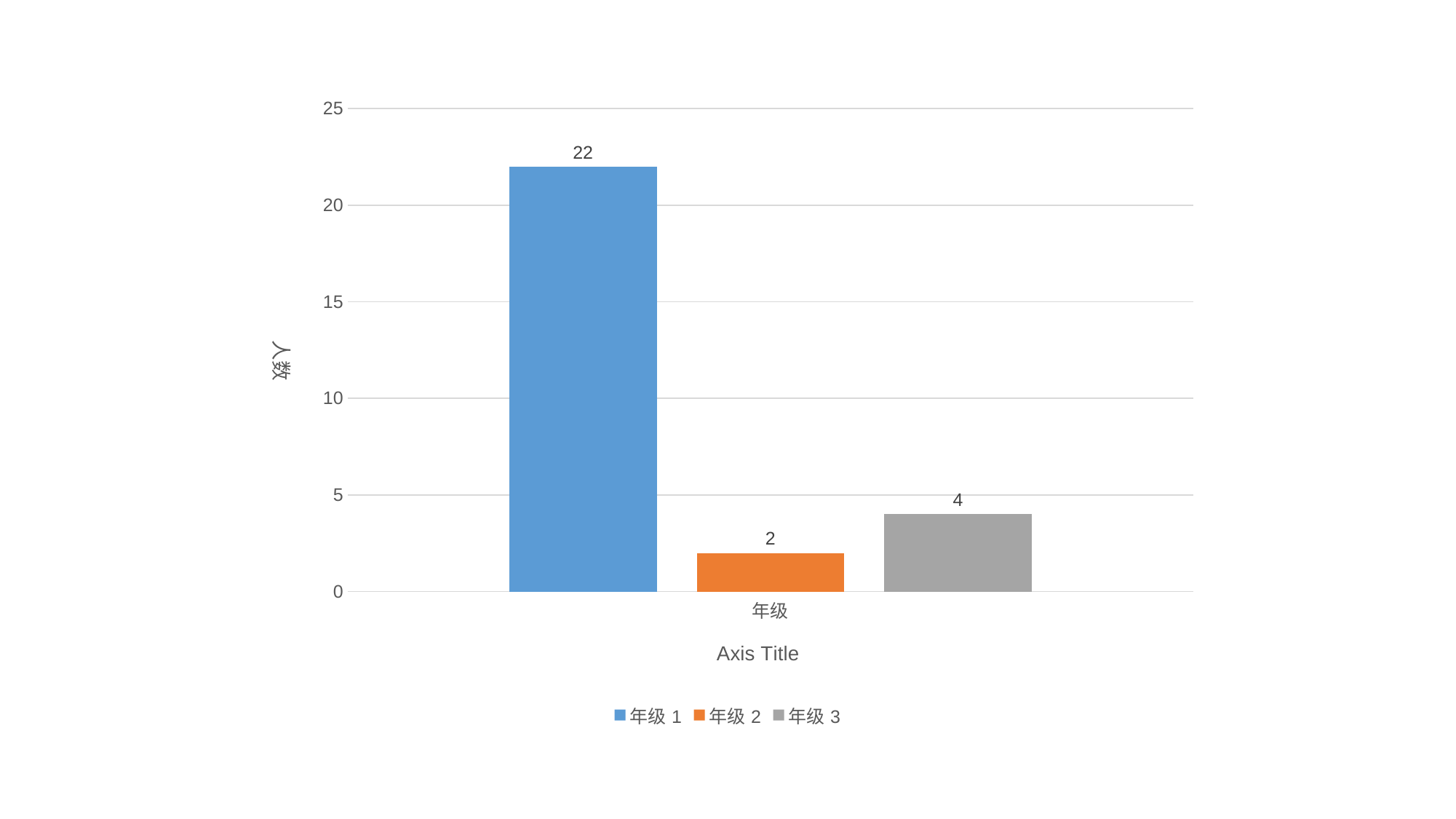

### Chart

| Category | 年级1 | 年级2 | 年级3 |
|---|---|---|---|
| 年级 | 22.0 | 2.0 | 4.0 |